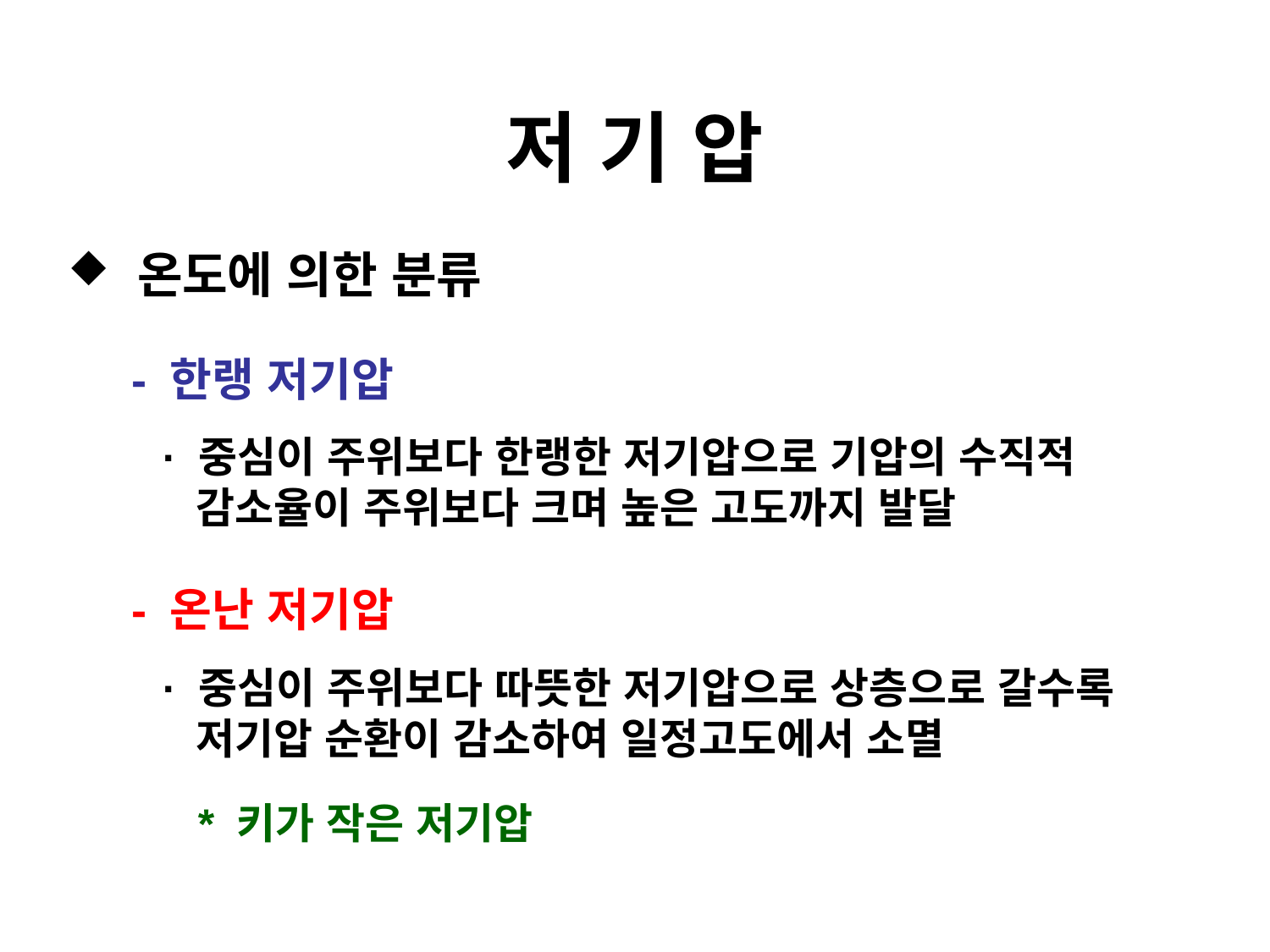

# 저 기 압
 온도에 의한 분류
     - 한랭 저기압
        · 중심이 주위보다 한랭한 저기압으로 기압의 수직적
          감소율이 주위보다 크며 높은 고도까지 발달
     - 온난 저기압
        · 중심이 주위보다 따뜻한 저기압으로 상층으로 갈수록
          저기압 순환이 감소하여 일정고도에서 소멸
           * 키가 작은 저기압